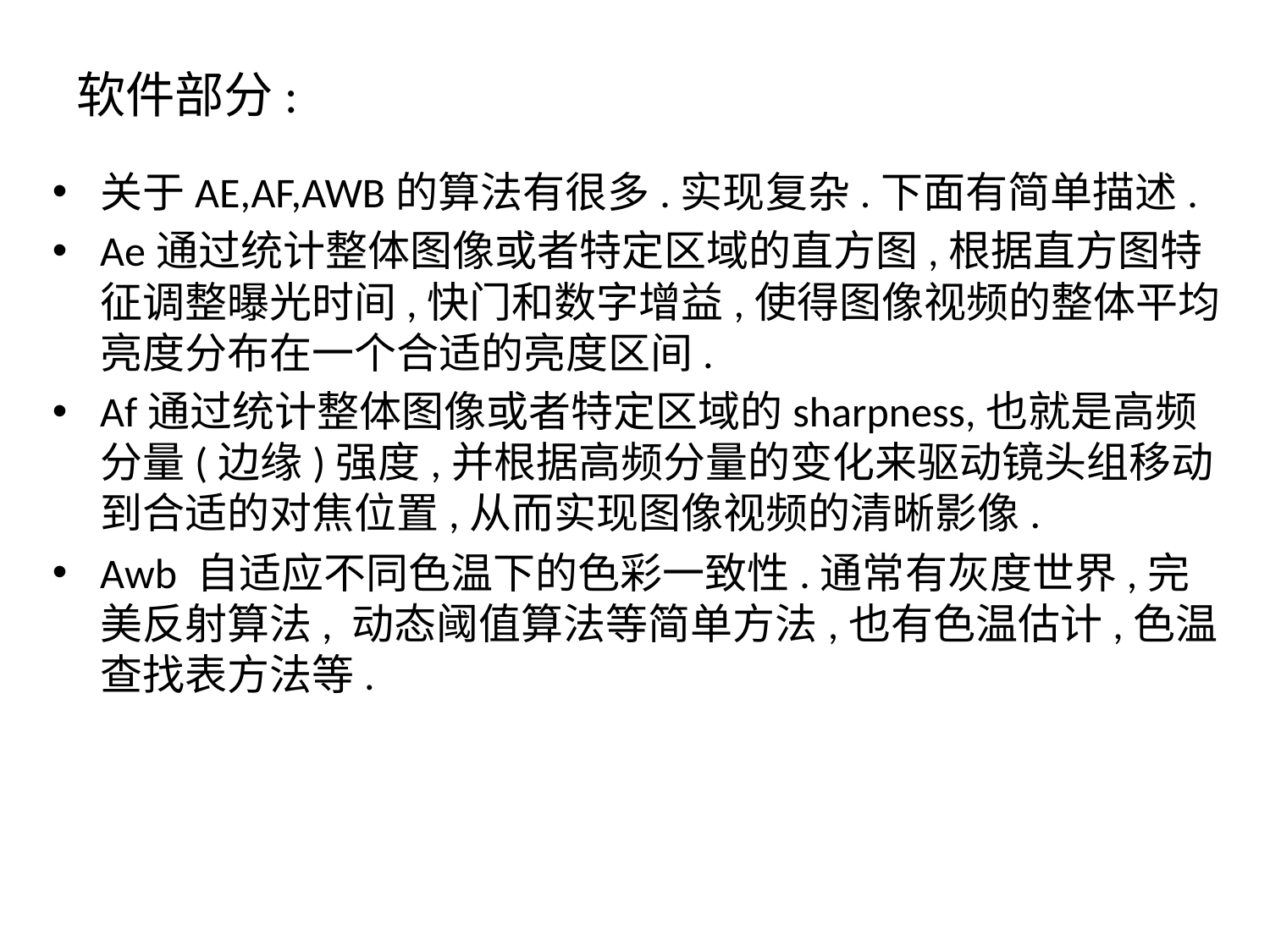

# 软件部分:
关于AE,AF,AWB的算法有很多.实现复杂.下面有简单描述.
Ae通过统计整体图像或者特定区域的直方图,根据直方图特征调整曝光时间,快门和数字增益,使得图像视频的整体平均亮度分布在一个合适的亮度区间.
Af通过统计整体图像或者特定区域的sharpness,也就是高频分量(边缘)强度,并根据高频分量的变化来驱动镜头组移动到合适的对焦位置,从而实现图像视频的清晰影像.
Awb 自适应不同色温下的色彩一致性.通常有灰度世界,完美反射算法, 动态阈值算法等简单方法,也有色温估计,色温查找表方法等.